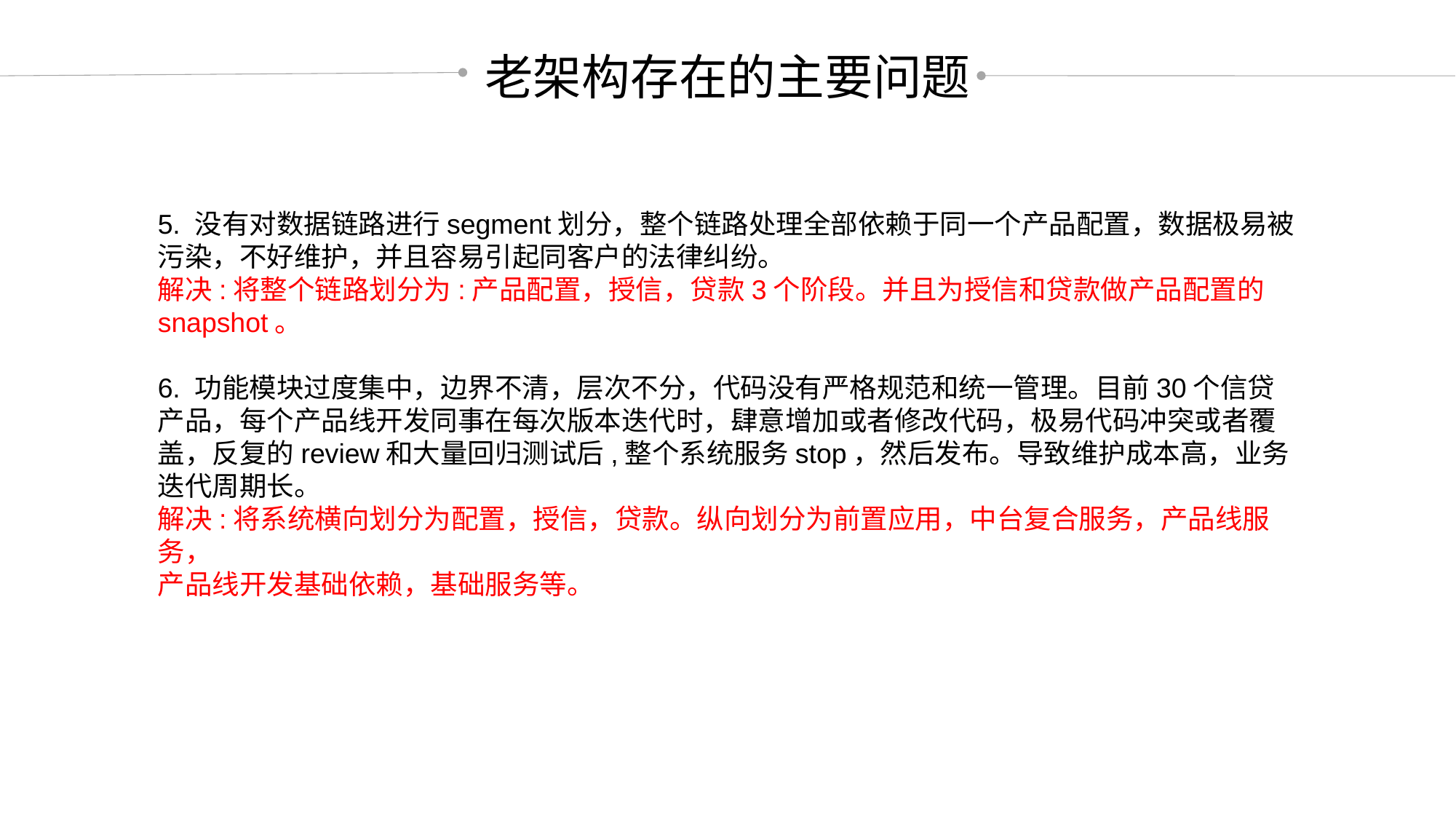

老架构存在的主要问题
5. 没有对数据链路进行segment划分，整个链路处理全部依赖于同一个产品配置，数据极易被污染，不好维护，并且容易引起同客户的法律纠纷。
解决:将整个链路划分为:产品配置，授信，贷款3个阶段。并且为授信和贷款做产品配置的snapshot。

6. 功能模块过度集中，边界不清，层次不分，代码没有严格规范和统一管理。目前30个信贷产品，每个产品线开发同事在每次版本迭代时，肆意增加或者修改代码，极易代码冲突或者覆盖，反复的review和大量回归测试后,整个系统服务stop，然后发布。导致维护成本高，业务迭代周期长。
解决:将系统横向划分为配置，授信，贷款。纵向划分为前置应用，中台复合服务，产品线服务，
产品线开发基础依赖，基础服务等。